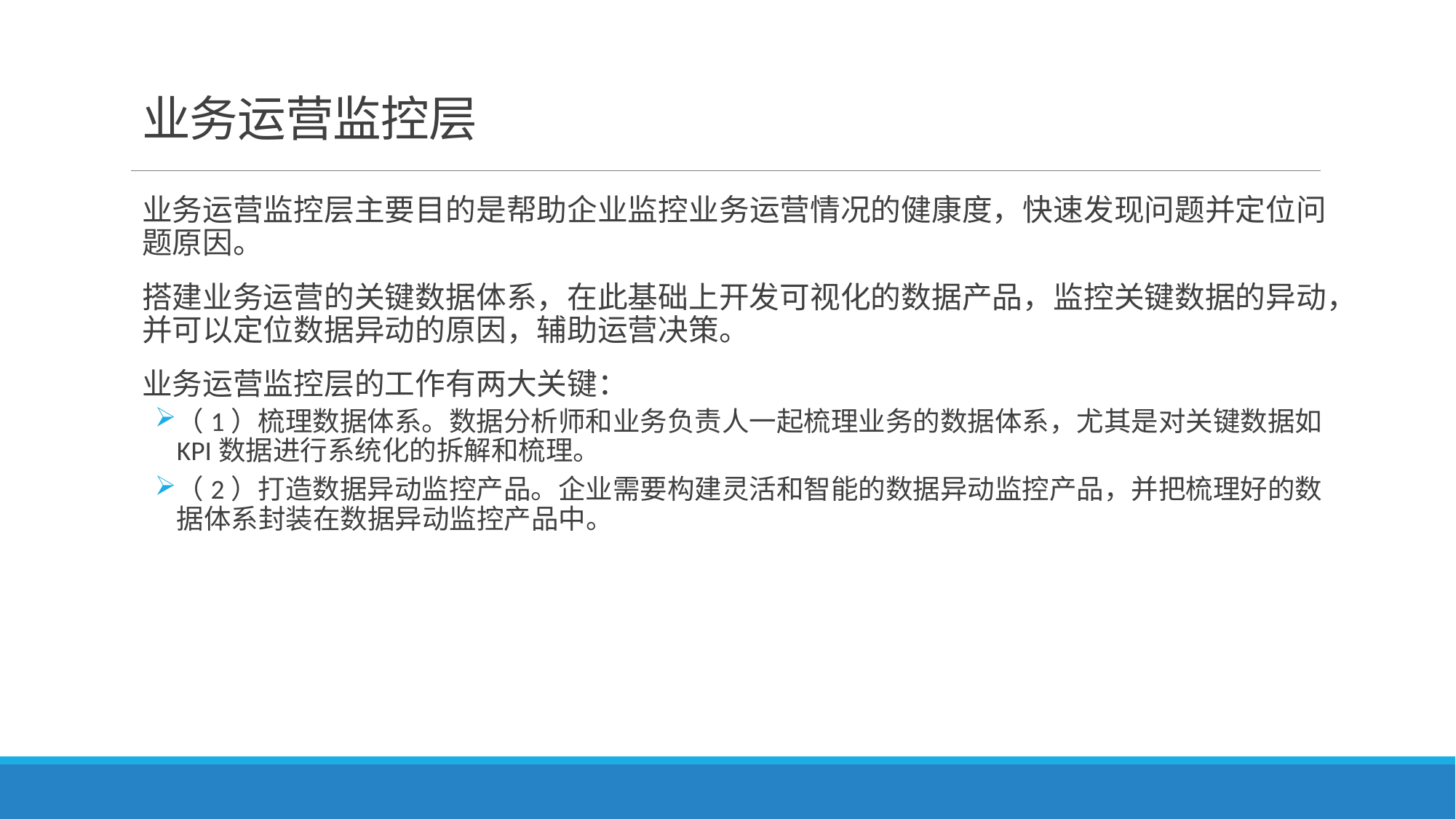

# 业务运营监控层
业务运营监控层主要目的是帮助企业监控业务运营情况的健康度，快速发现问题并定位问题原因。
搭建业务运营的关键数据体系，在此基础上开发可视化的数据产品，监控关键数据的异动，并可以定位数据异动的原因，辅助运营决策。
业务运营监控层的工作有两大关键：
（1）梳理数据体系。数据分析师和业务负责人一起梳理业务的数据体系，尤其是对关键数据如KPI数据进行系统化的拆解和梳理。
（2）打造数据异动监控产品。企业需要构建灵活和智能的数据异动监控产品，并把梳理好的数据体系封装在数据异动监控产品中。